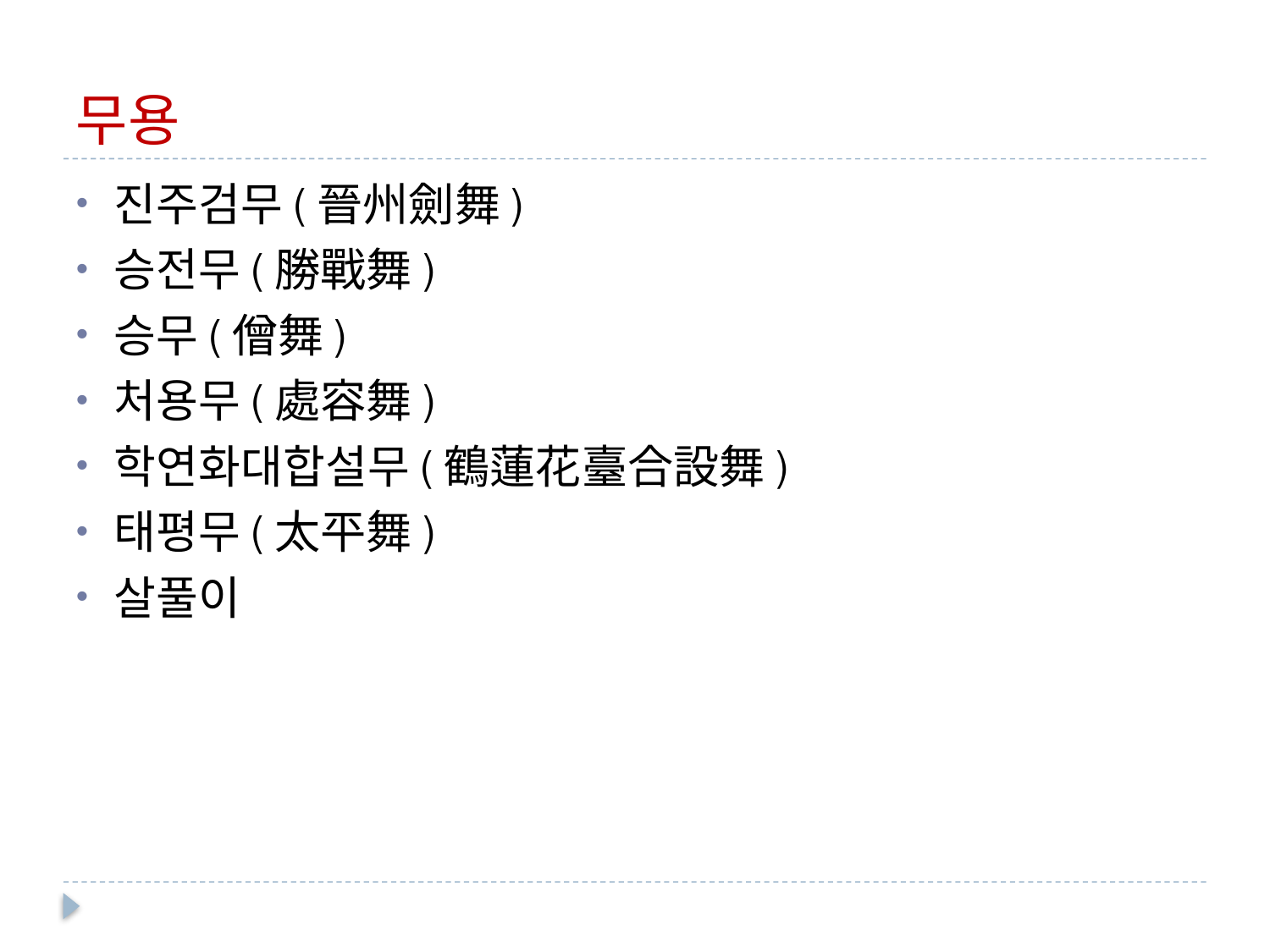

# 무용
진주검무(晉州劍舞)
승전무(勝戰舞)
승무(僧舞)
처용무(處容舞)
학연화대합설무(鶴蓮花臺合設舞)
태평무(太平舞)
살풀이